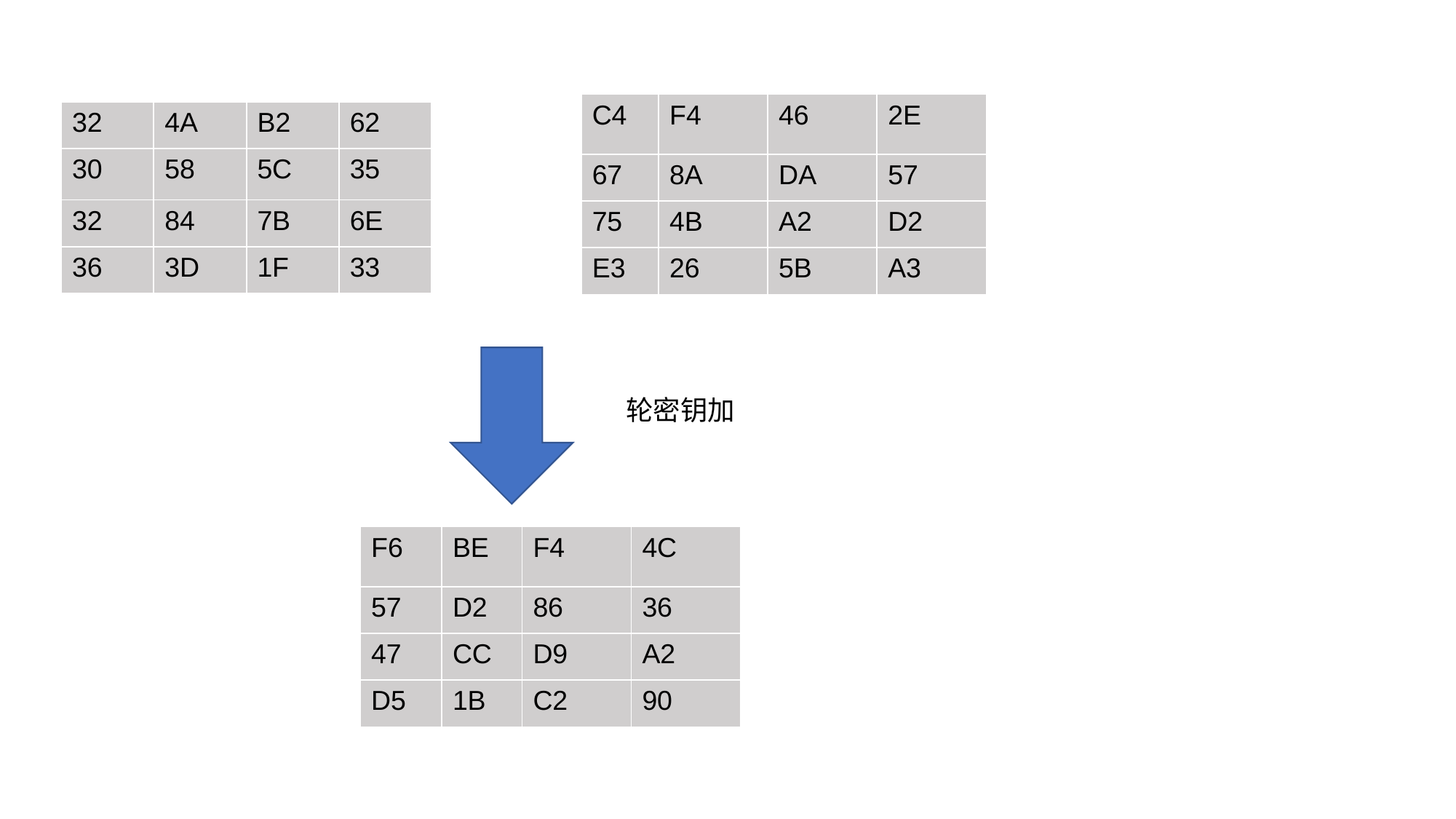

| C4 | F4 | 46 | 2E |
| --- | --- | --- | --- |
| 67 | 8A | DA | 57 |
| 75 | 4B | A2 | D2 |
| E3 | 26 | 5B | A3 |
| 32 | 4A | B2 | 62 |
| --- | --- | --- | --- |
| 30 | 58 | 5C | 35 |
| 32 | 84 | 7B | 6E |
| 36 | 3D | 1F | 33 |

轮密钥加
| F6 | BE | F4 | 4C |
| --- | --- | --- | --- |
| 57 | D2 | 86 | 36 |
| 47 | CC | D9 | A2 |
| D5 | 1B | C2 | 90 |